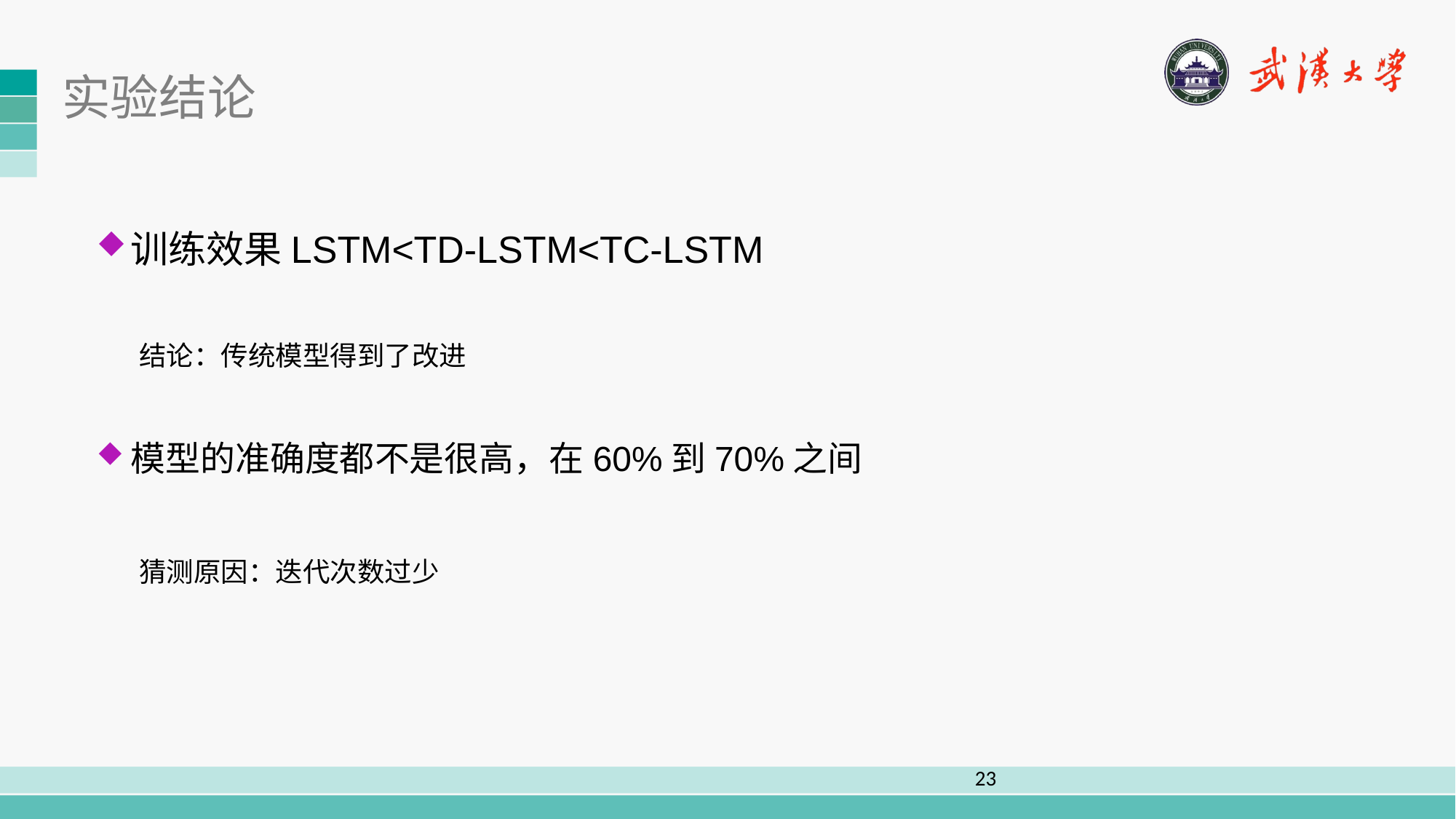

# 实验结论

训练效果LSTM<TD-LSTM<TC-LSTM

模型的准确度都不是很高，在60%到70%之间
结论：传统模型得到了改进
猜测原因：迭代次数过少
23